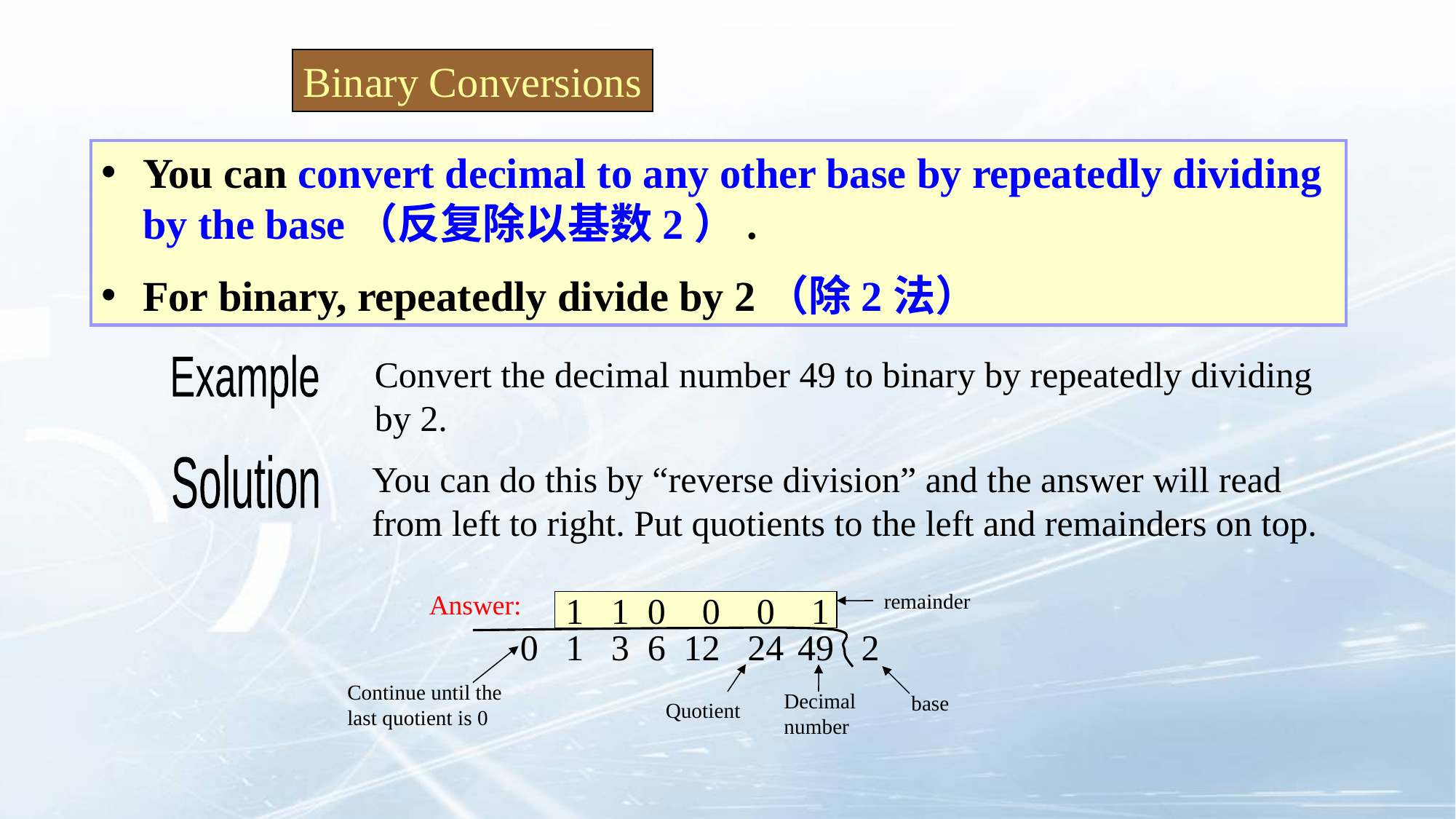

Binary Conversions
You can convert decimal to any other base by repeatedly dividing by the base（反复除以基数2）.
For binary, repeatedly divide by 2（除2法）
Convert the decimal number 49 to binary by repeatedly dividing by 2.
Example
You can do this by “reverse division” and the answer will read from left to right. Put quotients to the left and remainders on top.
Solution
1
1
0
remainder

Quotient
0
0
1
Answer:

49   2

0
1
3
6
12
24

Decimal number
base
Continue until the last quotient is 0